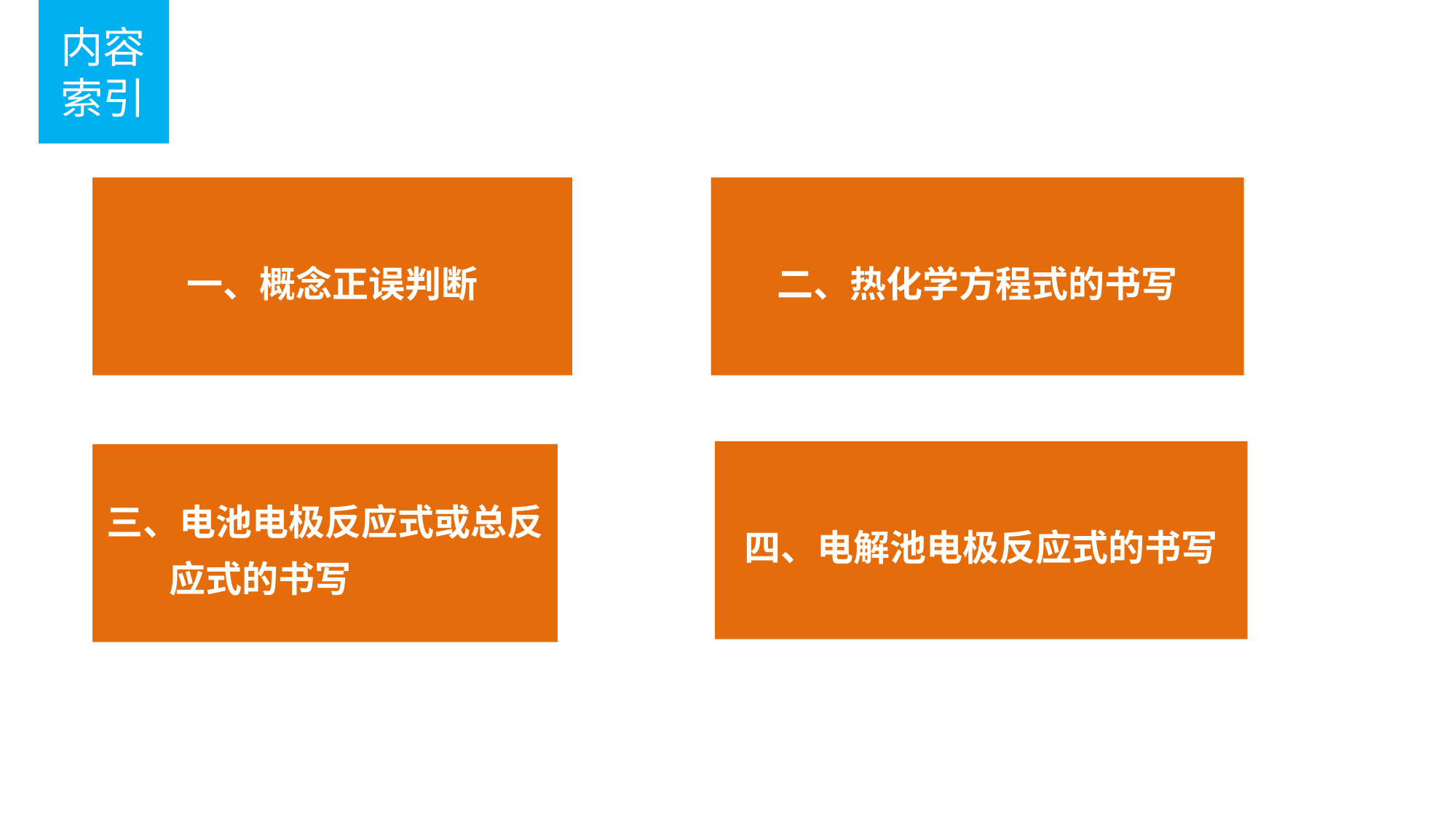

内容索引
内容索引
一、概念正误判断
二、热化学方程式的书写
四、电解池电极反应式的书写
三、电池电极反应式或总反
       应式的书写